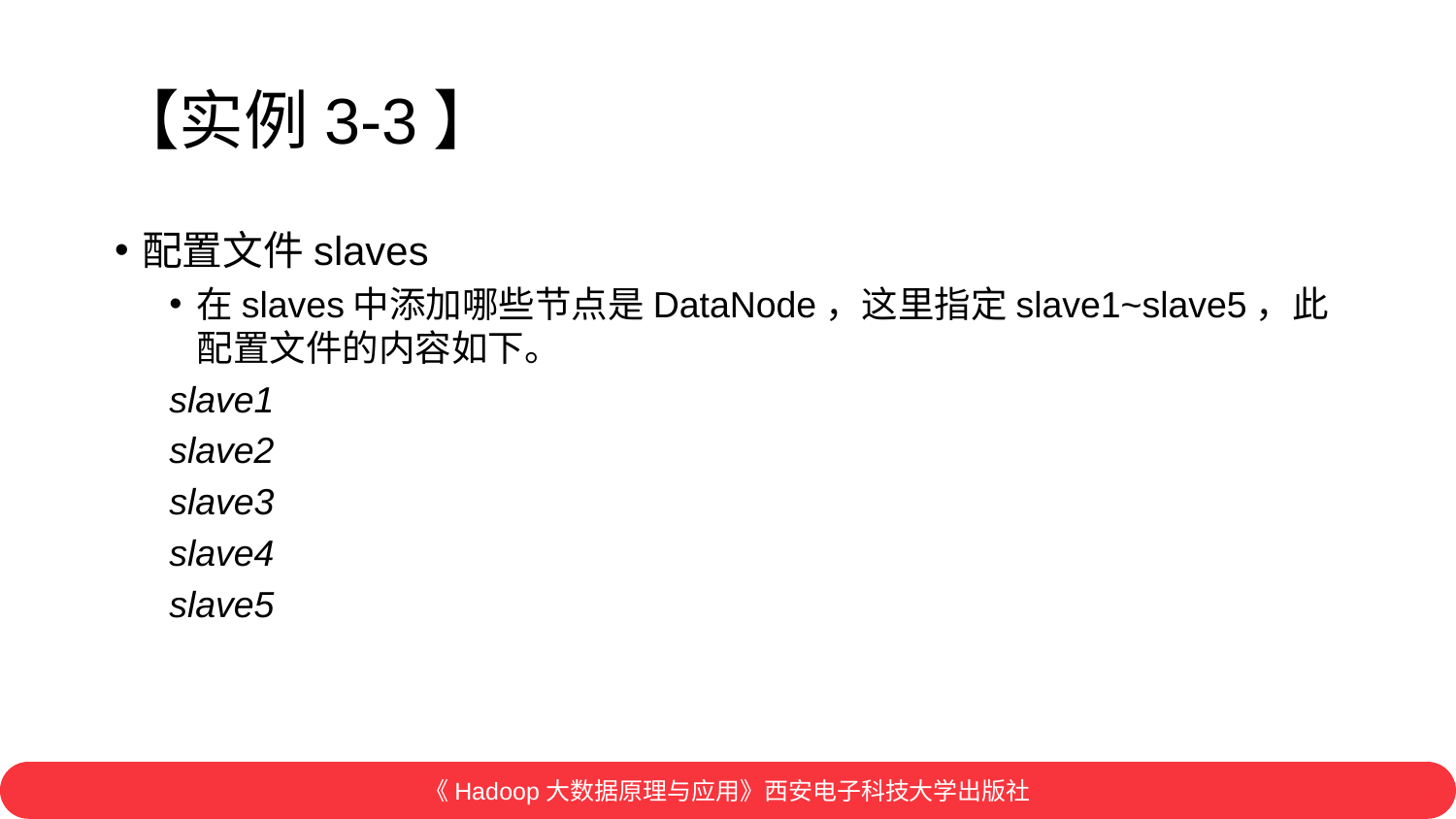

# 【实例3-3】
配置文件slaves
在slaves中添加哪些节点是DataNode，这里指定slave1~slave5，此配置文件的内容如下。
slave1
slave2
slave3
slave4
slave5